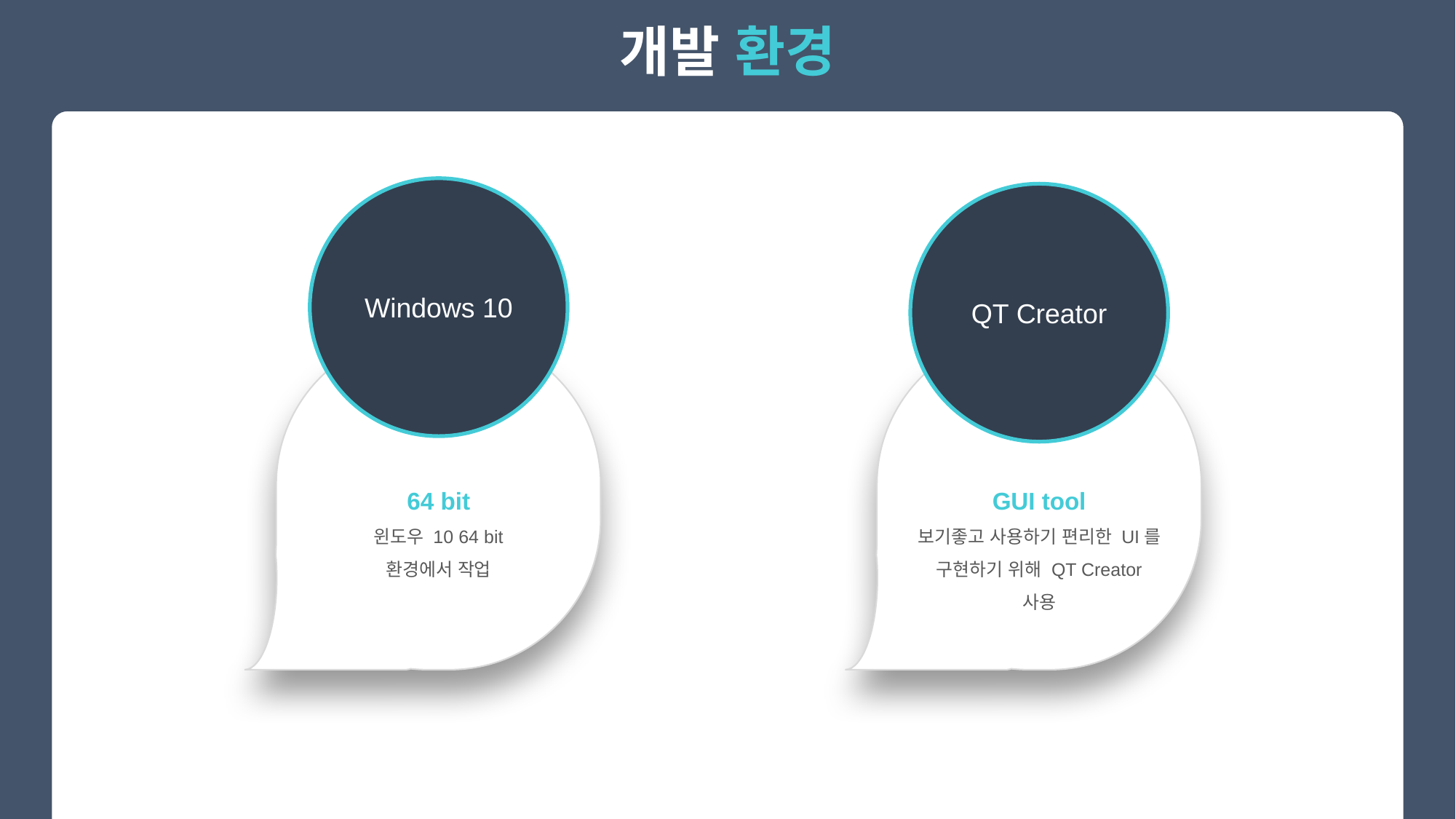

개발 환경
Windows 10
QT Creator

64 bit
윈도우 10 64 bit
환경에서 작업
GUI tool
보기좋고 사용하기 편리한 UI를 구현하기 위해 QT Creator 사용